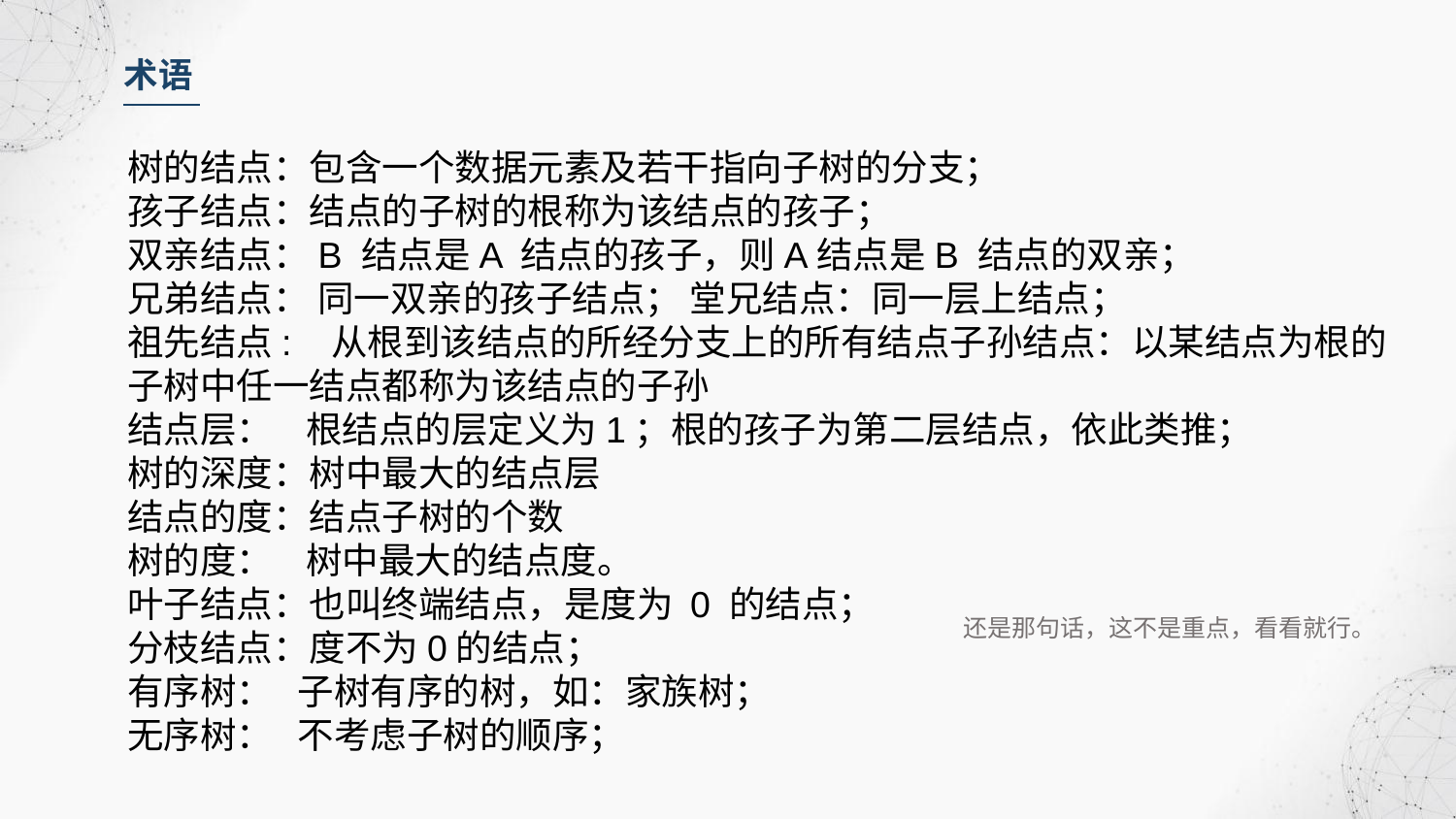

术语
树的结点：包含一个数据元素及若干指向子树的分支；
孩子结点：结点的子树的根称为该结点的孩子；
双亲结点：B 结点是A 结点的孩子，则A结点是B 结点的双亲；
兄弟结点： 同一双亲的孩子结点； 堂兄结点：同一层上结点；
祖先结点:   从根到该结点的所经分支上的所有结点子孙结点：以某结点为根的子树中任一结点都称为该结点的子孙
结点层：    根结点的层定义为1；根的孩子为第二层结点，依此类推；
树的深度：树中最大的结点层
结点的度：结点子树的个数
树的度：    树中最大的结点度。
叶子结点：也叫终端结点，是度为 0 的结点；
分枝结点：度不为0的结点；
有序树：   子树有序的树，如：家族树；
无序树：   不考虑子树的顺序；
还是那句话，这不是重点，看看就行。